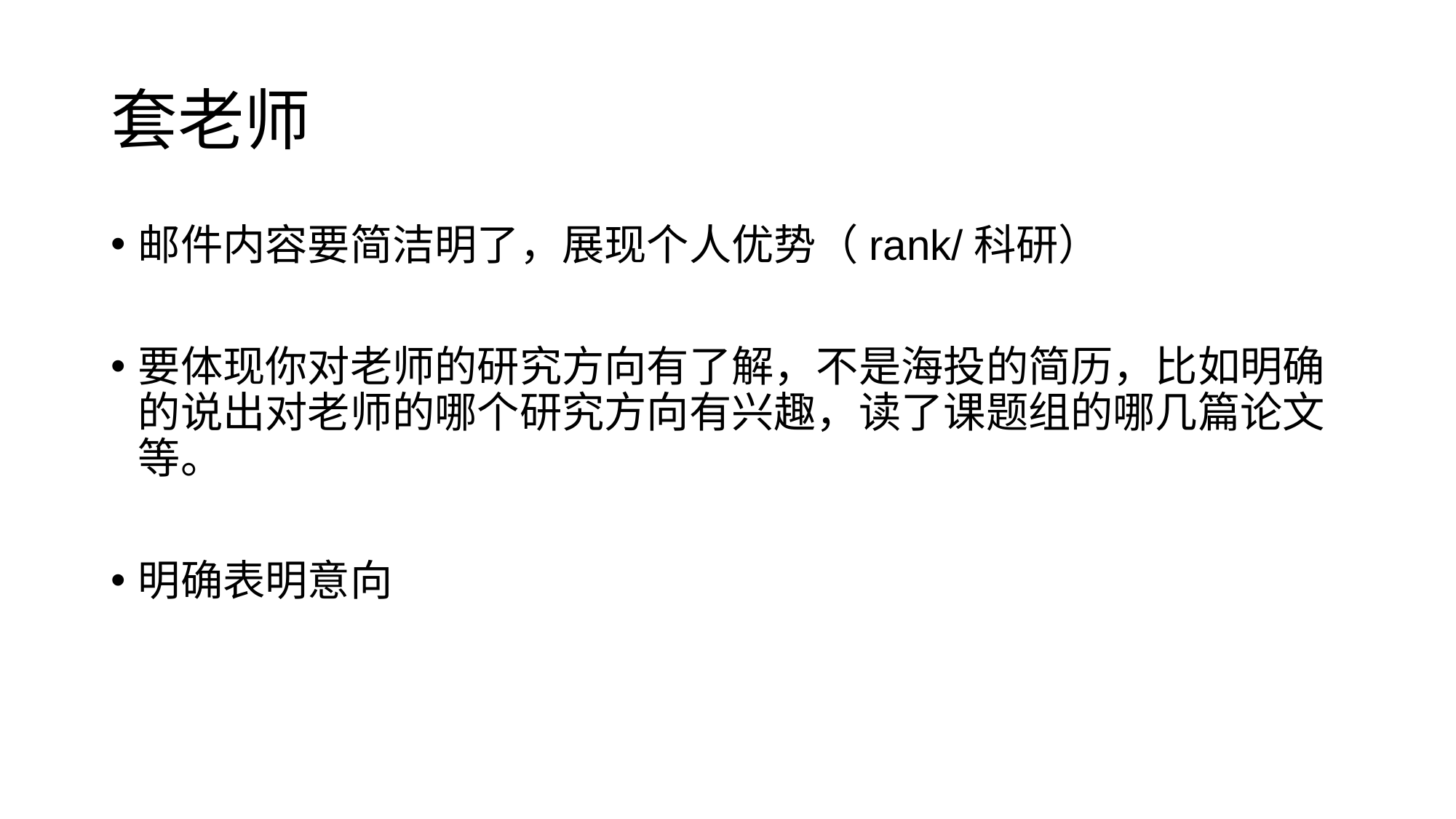

# 套老师
邮件内容要简洁明了，展现个人优势（rank/科研）

要体现你对老师的研究方向有了解，不是海投的简历，比如明确的说出对老师的哪个研究方向有兴趣，读了课题组的哪几篇论文等。

明确表明意向